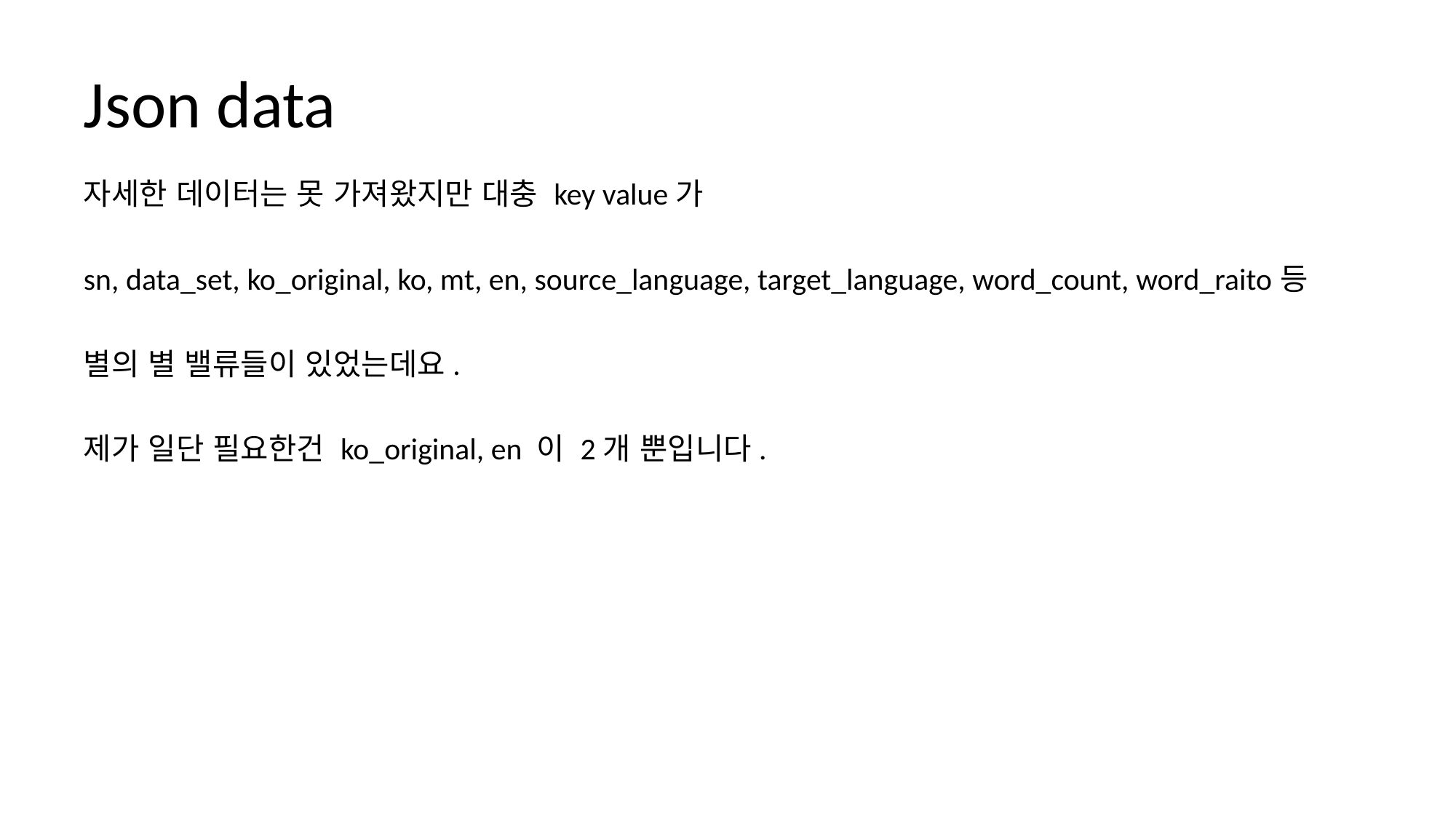

# Json data
자세한 데이터는 못 가져왔지만 대충 key value가

sn, data_set, ko_original, ko, mt, en, source_language, target_language, word_count, word_raito등

별의 별 밸류들이 있었는데요.

제가 일단 필요한건 ko_original, en 이 2개 뿐입니다.